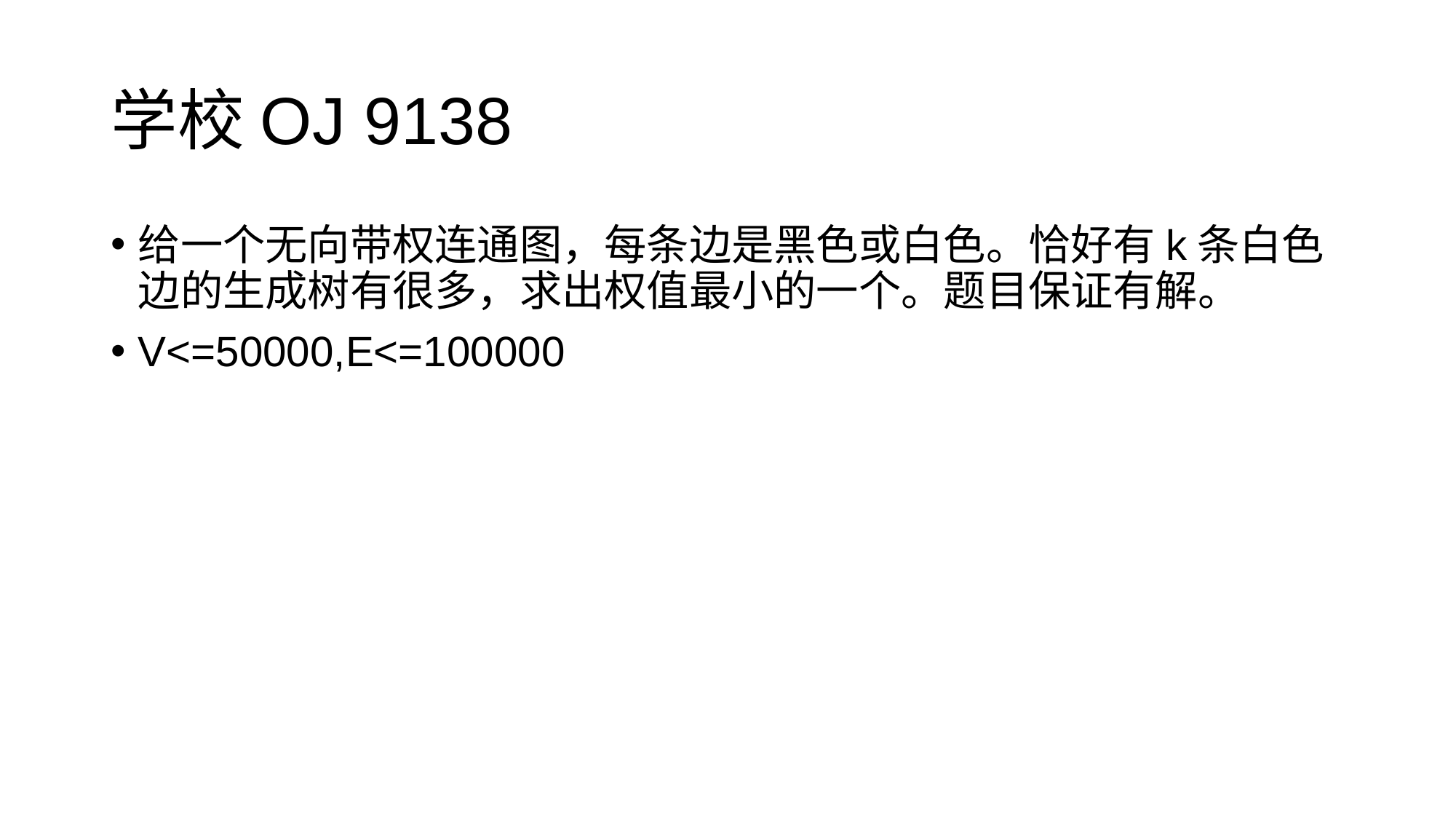

# 学校OJ 9138
给一个无向带权连通图，每条边是黑色或白色。恰好有k条白色边的生成树有很多，求出权值最小的一个。题目保证有解。
V<=50000,E<=100000